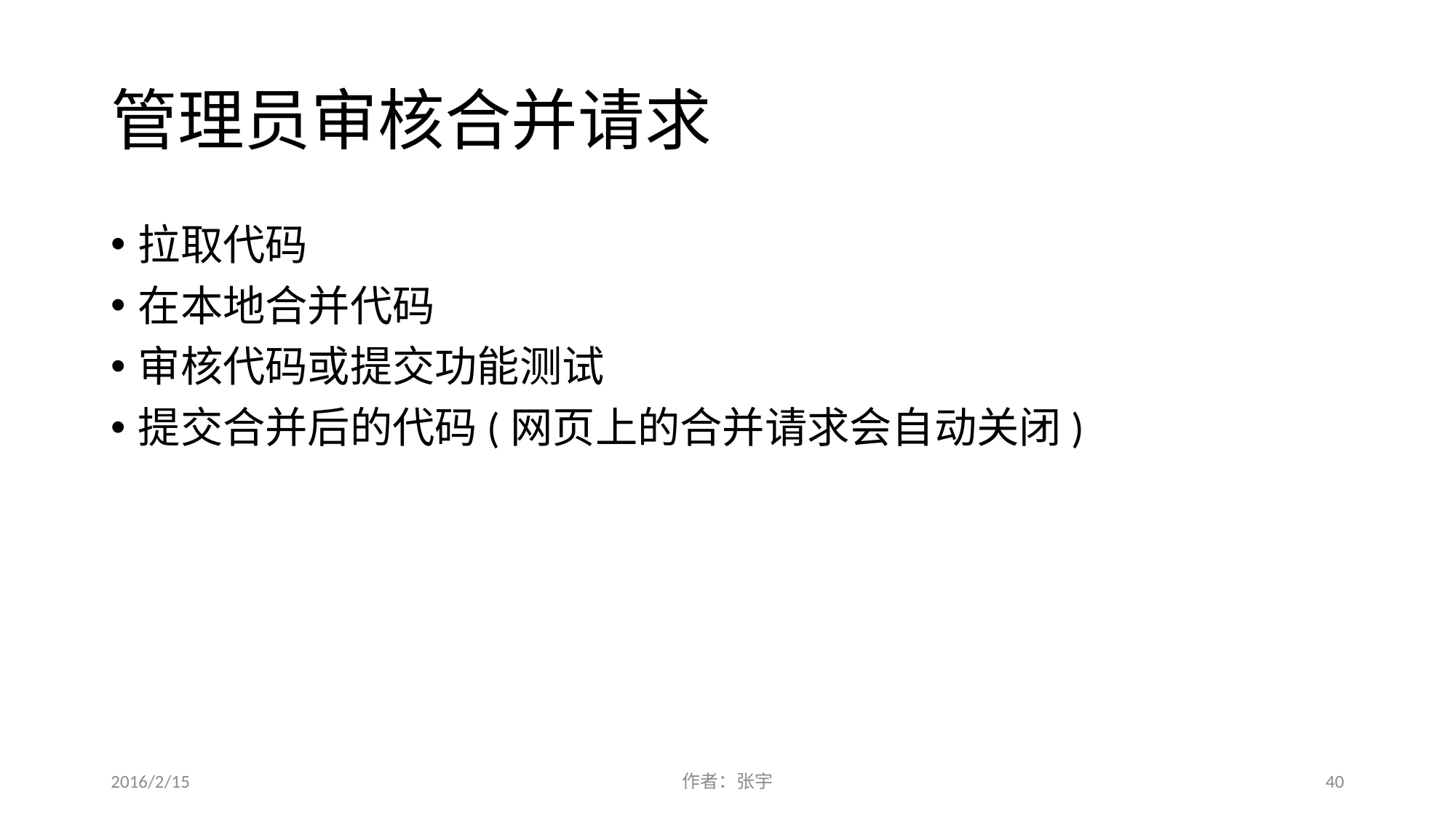

# 管理员审核合并请求
拉取代码
在本地合并代码
审核代码或提交功能测试
提交合并后的代码(网页上的合并请求会自动关闭)

2016/2/15
作者：张宇
40